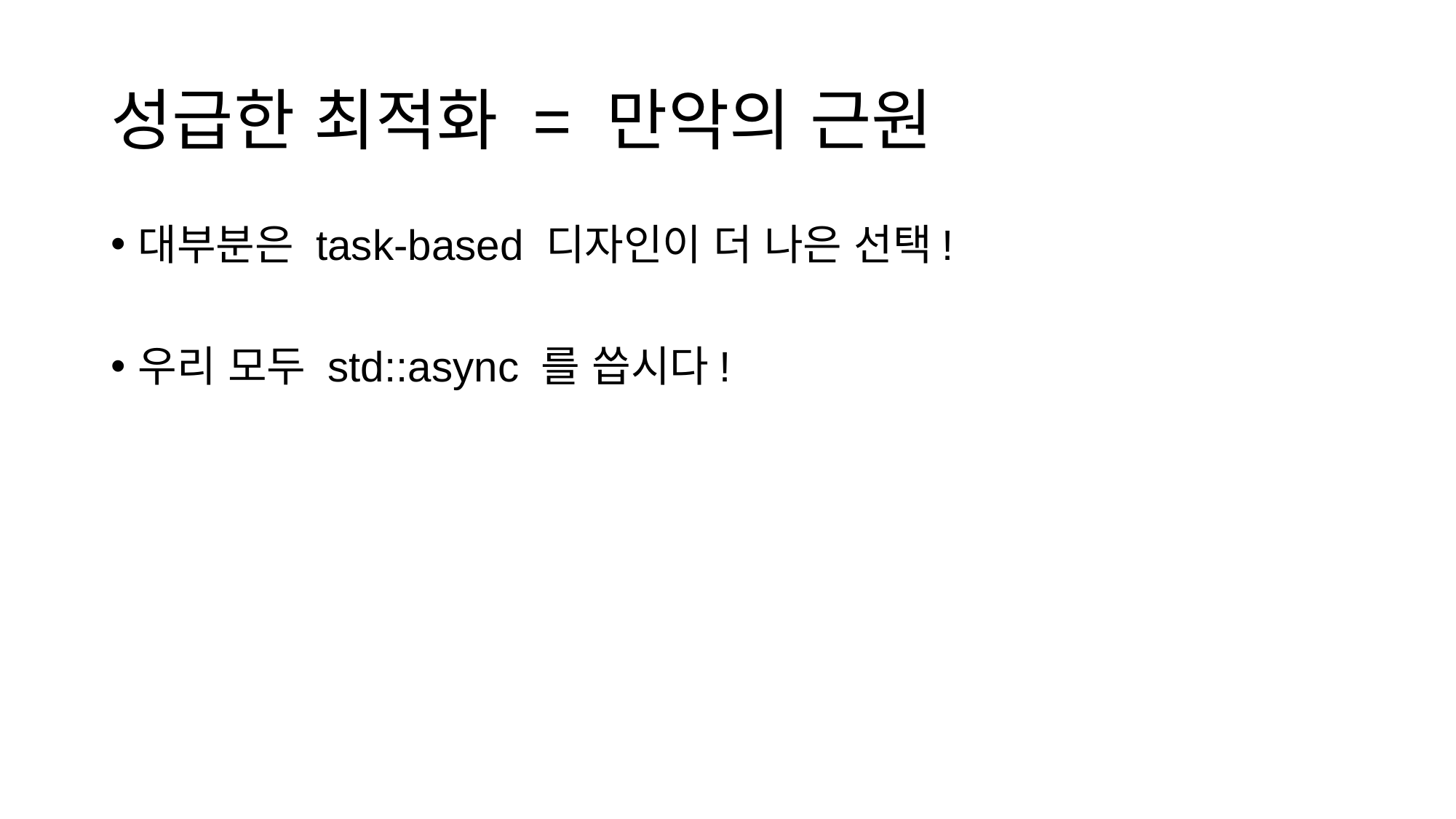

# 성급한 최적화 = 만악의 근원
대부분은 task-based 디자인이 더 나은 선택!

우리 모두 std::async 를 씁시다!